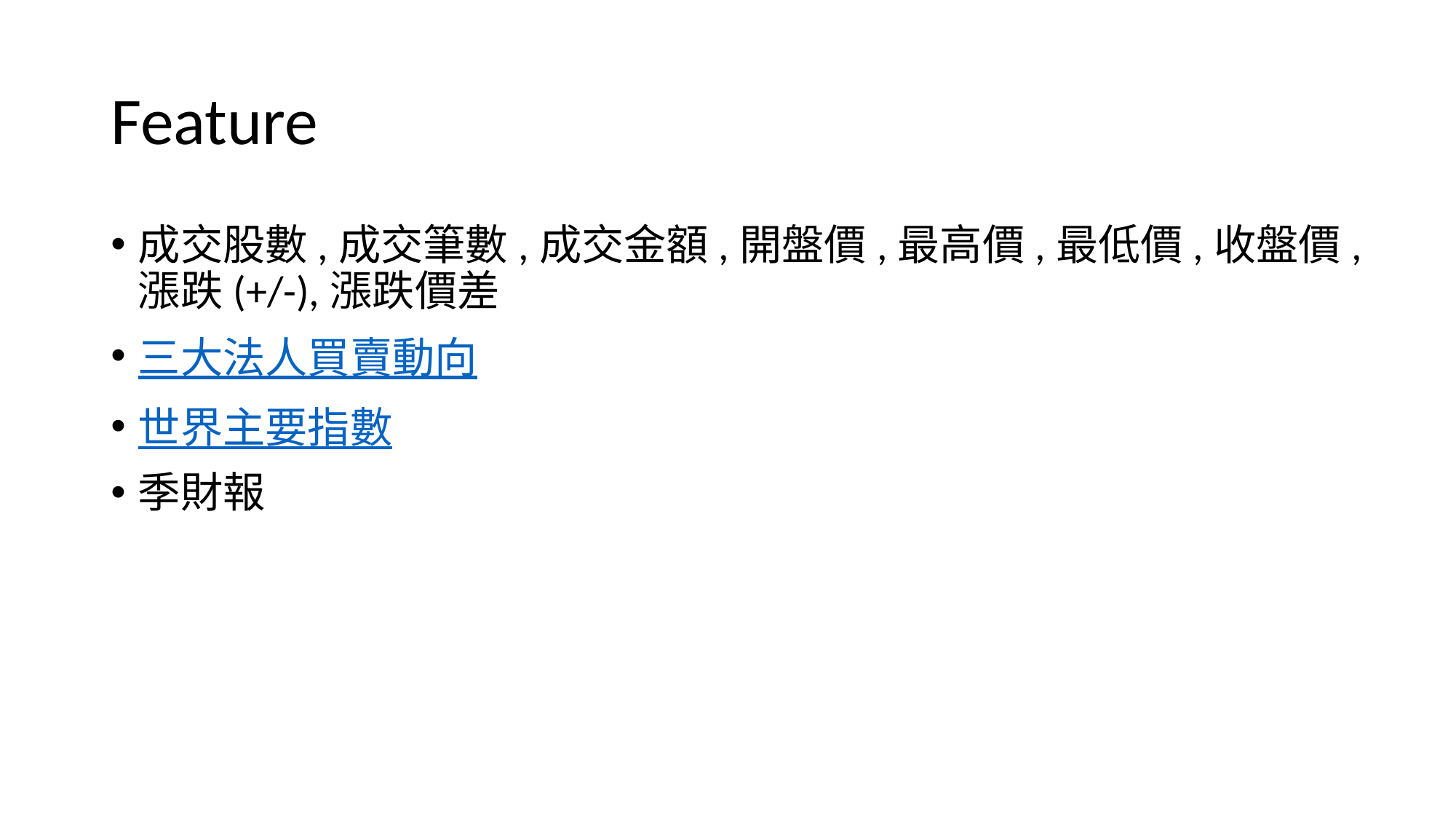

# Feature
成交股數,成交筆數,成交金額,開盤價,最高價,最低價,收盤價,漲跌(+/-),漲跌價差
三大法人買賣動向
世界主要指數
季財報